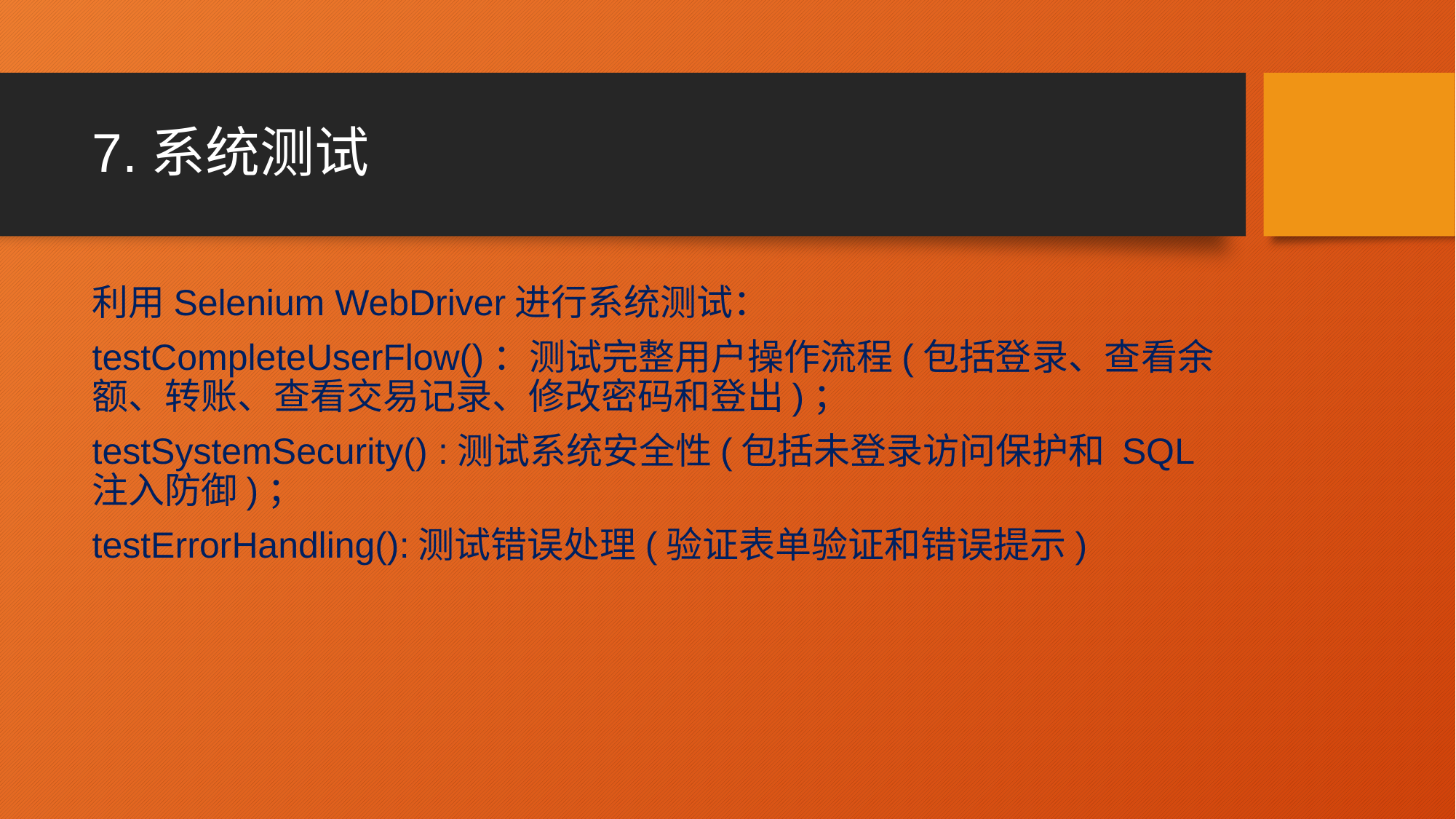

# 7.系统测试
利用Selenium WebDriver进行系统测试：
testCompleteUserFlow()：测试完整用户操作流程(包括登录、查看余额、转账、查看交易记录、修改密码和登出)；
testSystemSecurity() :测试系统安全性(包括未登录访问保护和 SQL 注入防御)；
testErrorHandling():测试错误处理(验证表单验证和错误提示)